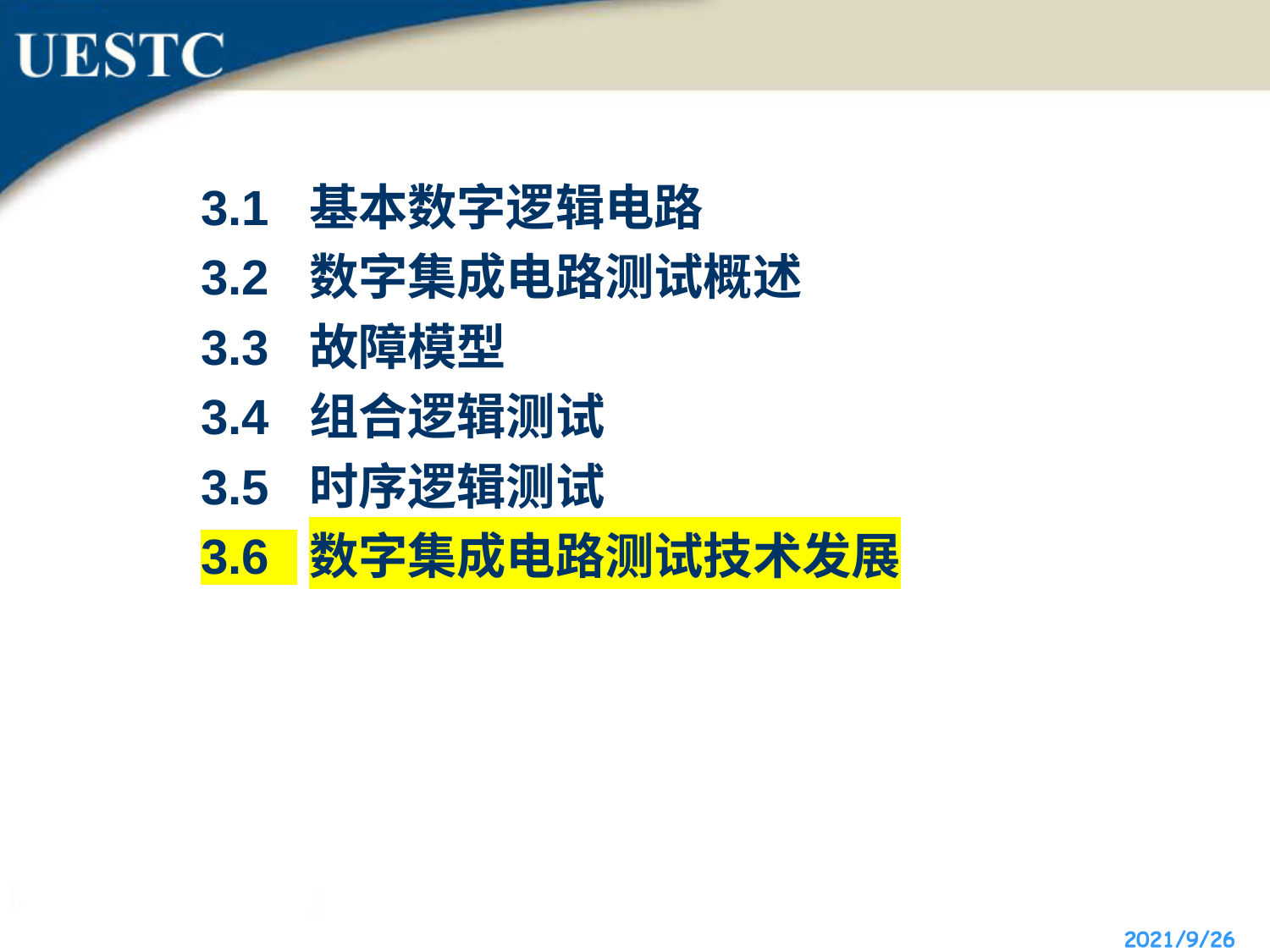

3.1  基本数字逻辑电路
3.2  数字集成电路测试概述
3.3  故障模型
3.4  组合逻辑测试
3.5  时序逻辑测试
3.6  数字集成电路测试技术发展
2021/9/26